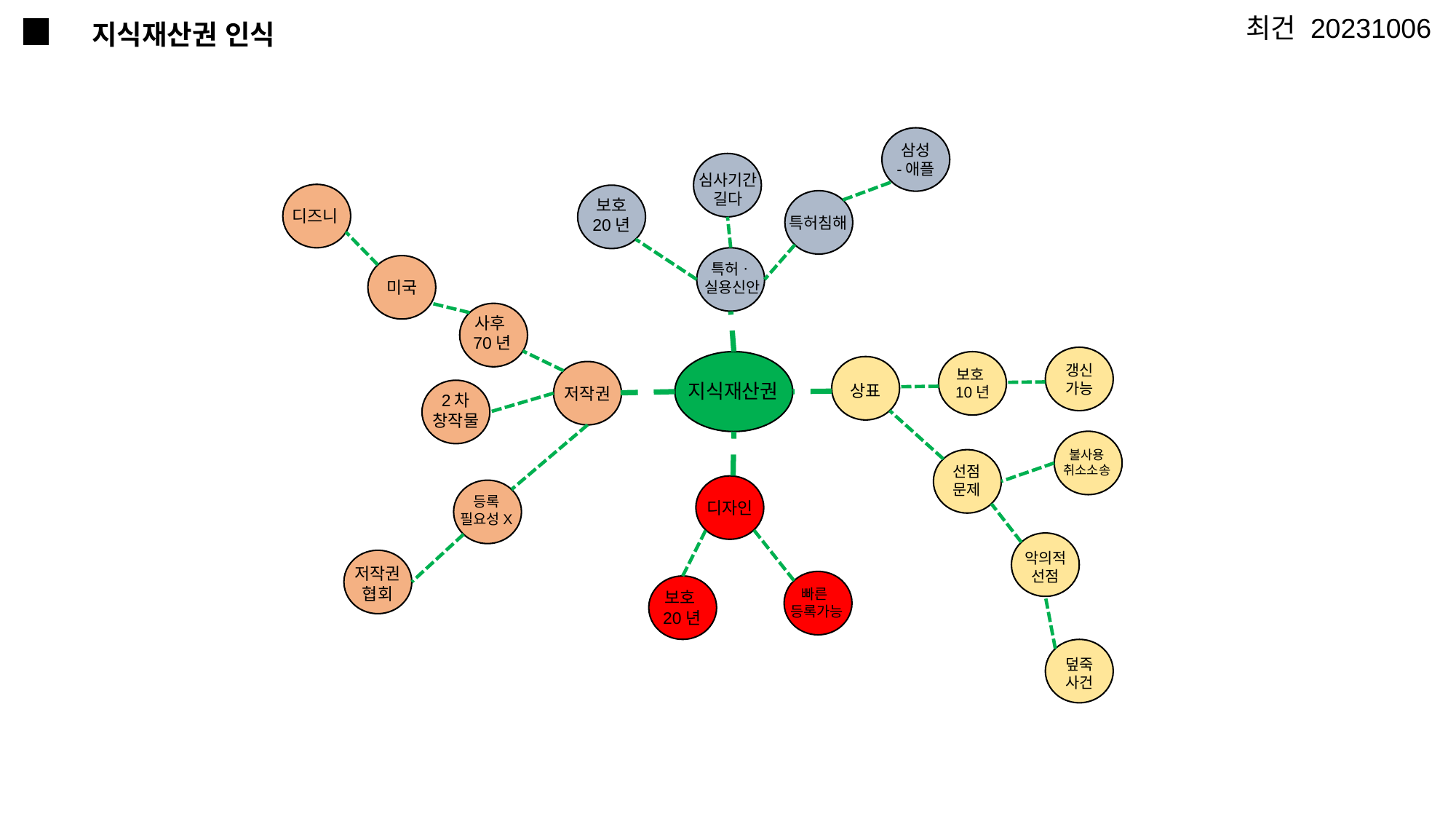

최건 20231006
지식재산권 인식

삼성
-애플

심사기간
길다

디즈니

보호
20년

특허침해

특허ㆍ
실용신안

미국

사후70년

갱신가능

지식재산권

보호10년

상표

저작권

2차
창작물

불사용
취소소송

선점문제

디자인

등록
필요성X

악의적
선점

저작권
협회

빠른
등록가능

보호20년

덮죽
사건